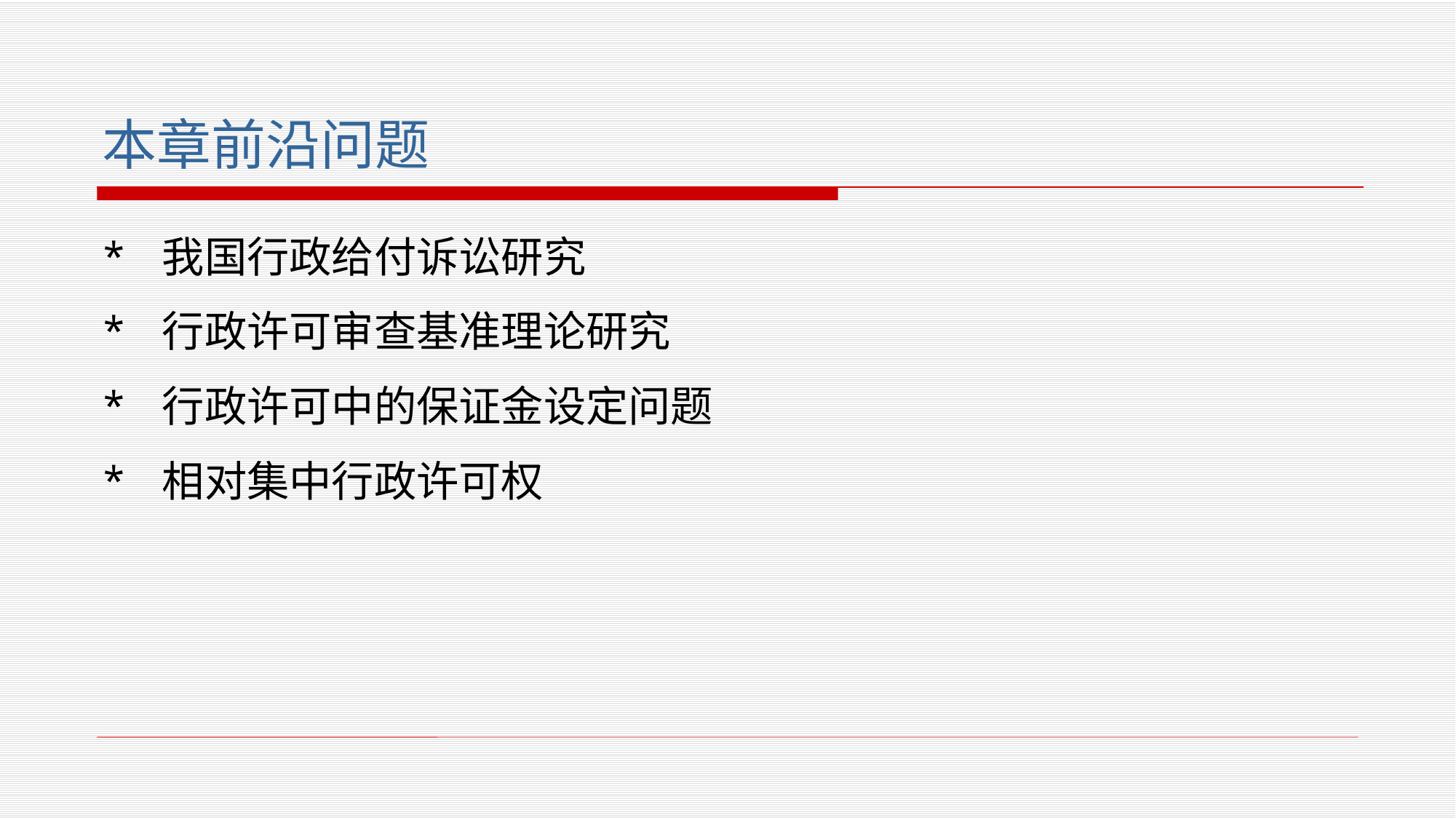

# 本章前沿问题
* 我国行政给付诉讼研究
* 行政许可审查基准理论研究
* 行政许可中的保证金设定问题
* 相对集中行政许可权